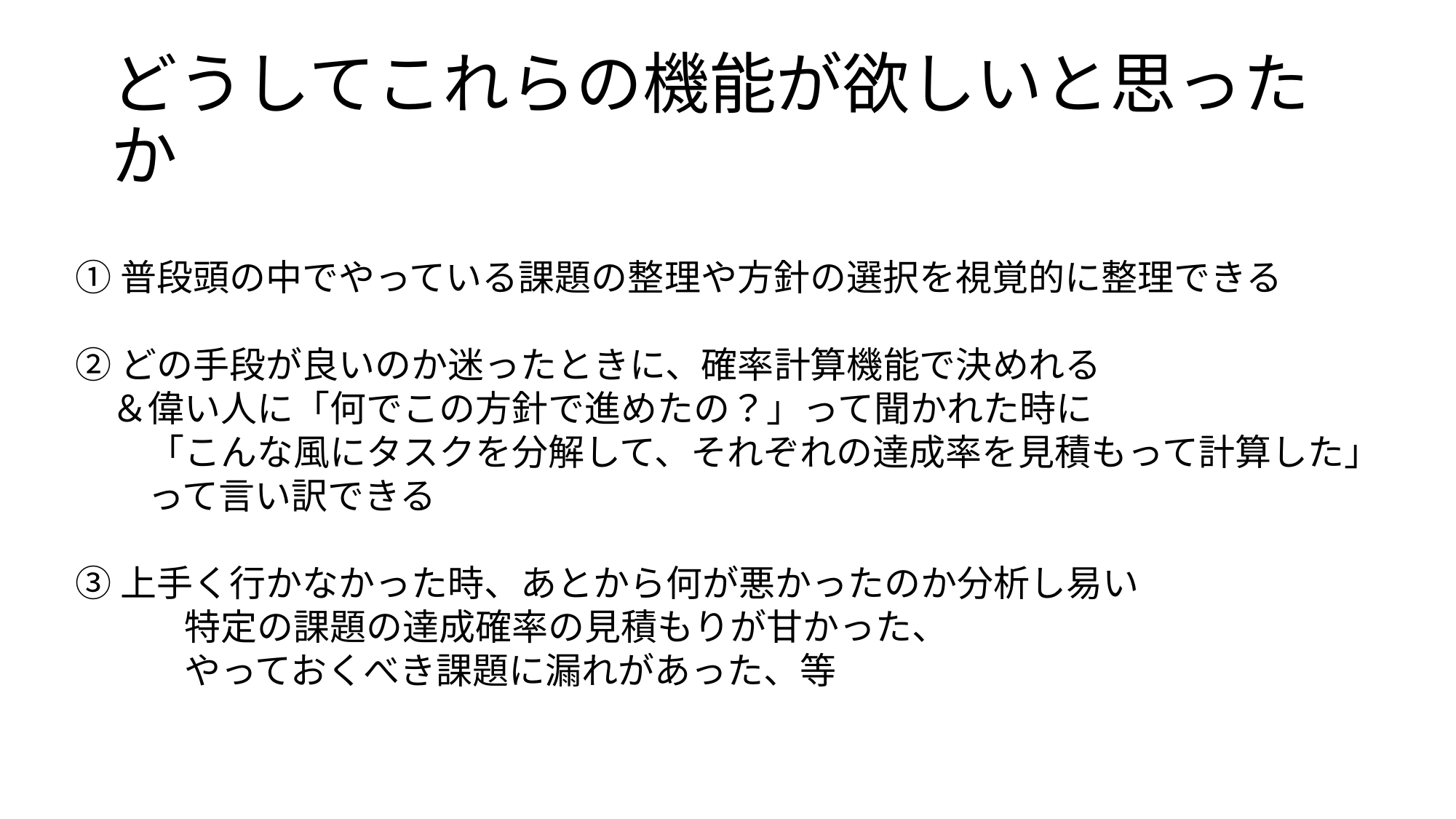

# どうしてこれらの機能が欲しいと思ったか
①普段頭の中でやっている課題の整理や方針の選択を視覚的に整理できる

②どの手段が良いのか迷ったときに、確率計算機能で決めれる
　＆偉い人に「何でこの方針で進めたの？」って聞かれた時に
　　「こんな風にタスクを分解して、それぞれの達成率を見積もって計算した」
　　って言い訳できる

③上手く行かなかった時、あとから何が悪かったのか分析し易い
	特定の課題の達成確率の見積もりが甘かった、
	やっておくべき課題に漏れがあった、等